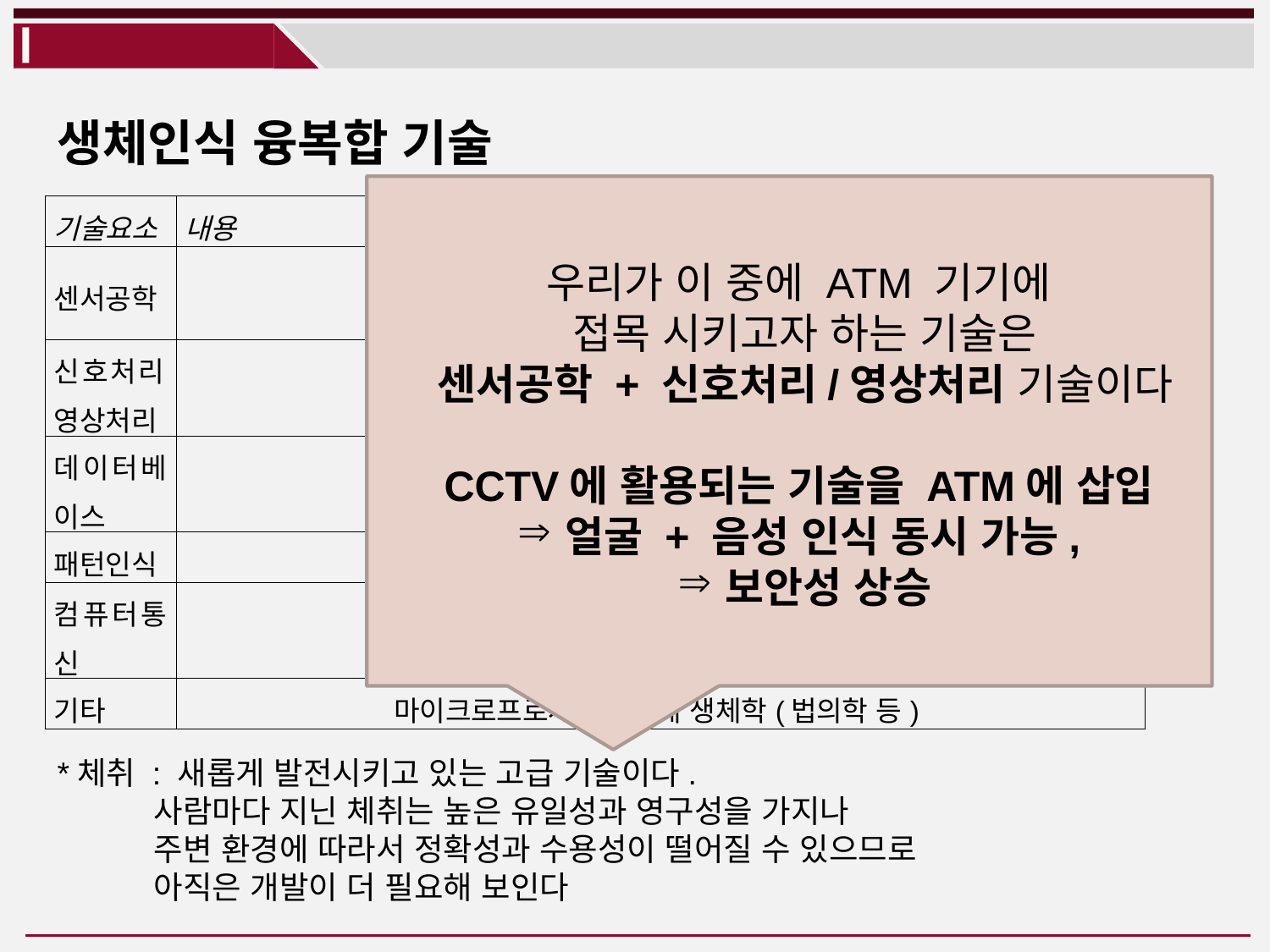

생체인식 융복합 기술

| 기술요소 | 내용 |
| --- | --- |
| 센서공학 | 영상센서(CCD, CMOS, 적외선, 초음파), 광학시스템(프리즘, 렌즈, 홀로그램) |
| 신호처리 영상처리 | 아날로그/디지털 신호 변환 음성/영상 신호의 처리 · 분석 및 암호화 |
| 데이터베이스 | 생체특징자료의 관리 및 보관 |
| 패턴인식 | 생체특징 정보의 비교 및 판단 |
| 컴퓨터통신 | 센서와 프로세서 사이의 자료 통신 원격지 생체인식 및 인증을 위한 통신 |
| 기타 | 마이크로프로세서, 인체 생체학(법의학 등) |
우리가 이 중에 ATM 기기에
접목 시키고자 하는 기술은
센서공학 + 신호처리/영상처리 기술이다

CCTV에 활용되는 기술을 ATM에 삽입
얼굴 + 음성 인식 동시 가능,
보안성 상승

*체취 : 새롭게 발전시키고 있는 고급 기술이다.
          사람마다 지닌 체취는 높은 유일성과 영구성을 가지나
          주변 환경에 따라서 정확성과 수용성이 떨어질 수 있으므로
          아직은 개발이 더 필요해 보인다